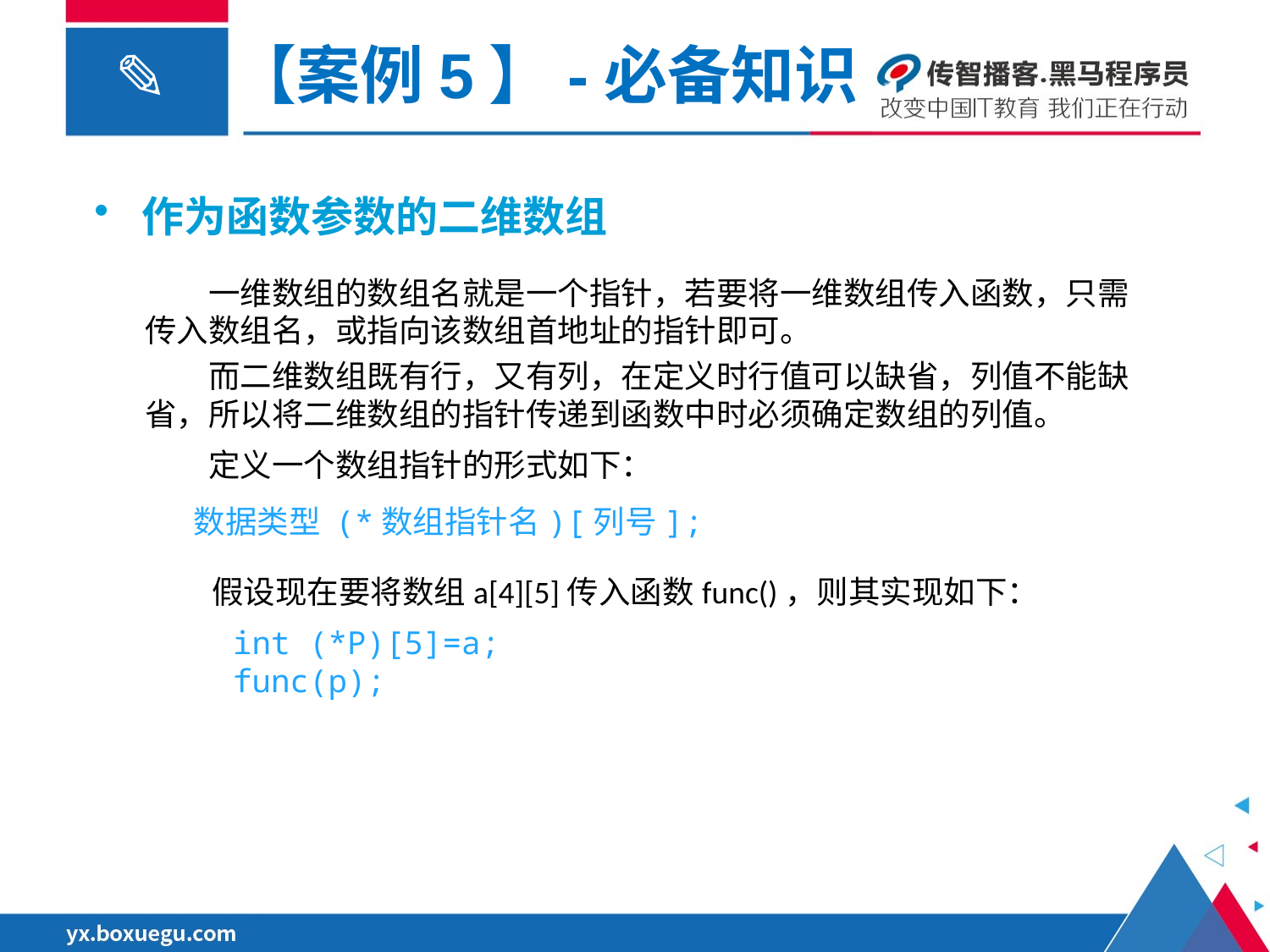

【案例5】-必备知识
作为函数参数的二维数组
一维数组的数组名就是一个指针，若要将一维数组传入函数，只需传入数组名，或指向该数组首地址的指针即可。
而二维数组既有行，又有列，在定义时行值可以缺省，列值不能缺省，所以将二维数组的指针传递到函数中时必须确定数组的列值。
定义一个数组指针的形式如下：
数据类型 (*数组指针名)[列号];
假设现在要将数组a[4][5]传入函数func()，则其实现如下：
int (*P)[5]=a;
func(p);